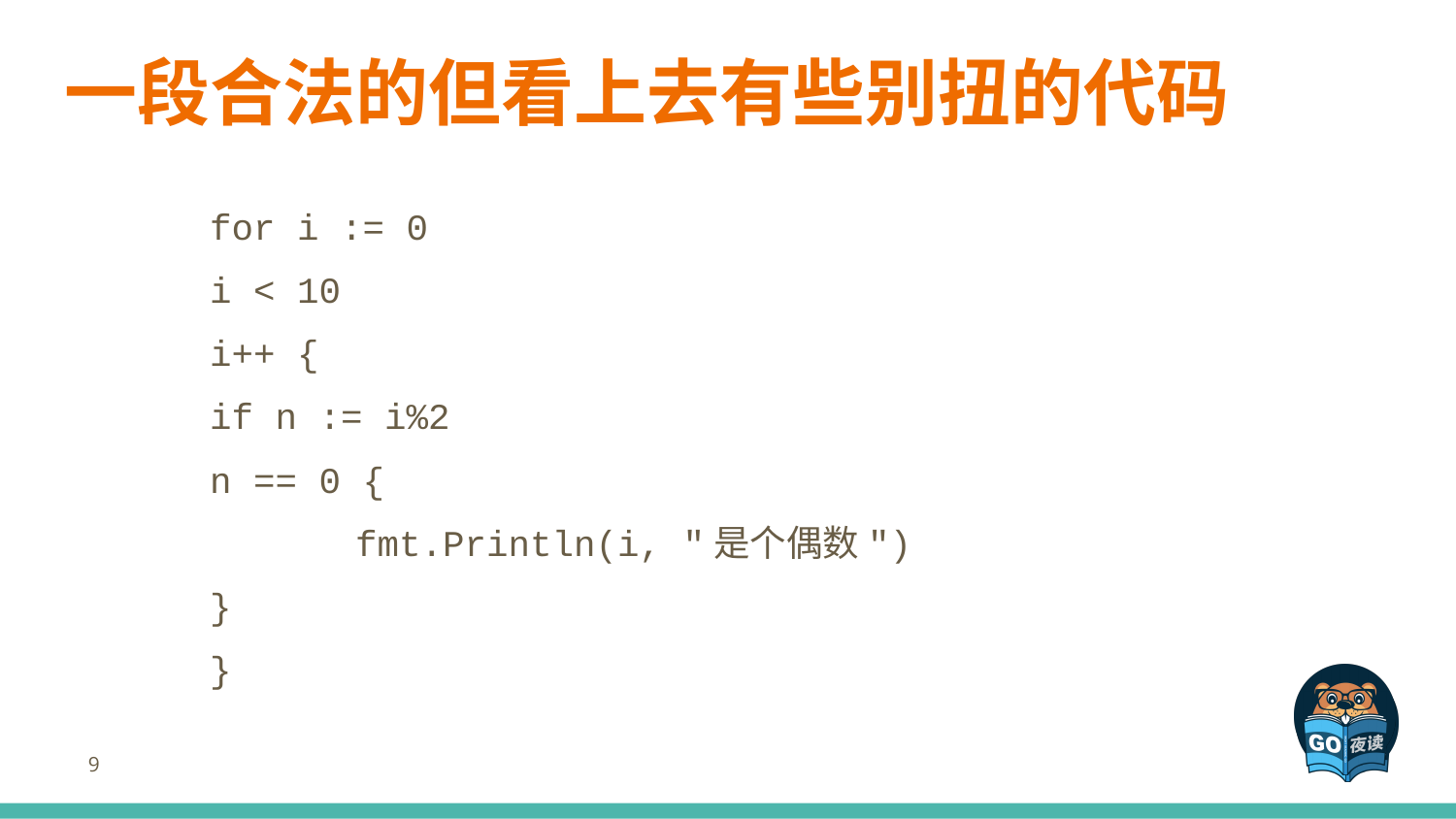

# 一段合法的但看上去有些别扭的代码
 	for i := 0
 	i < 10
 	i++ {
      	if n := i%2
      	n == 0 {
           	fmt.Println(i, "是个偶数")
      	}
 	}
9